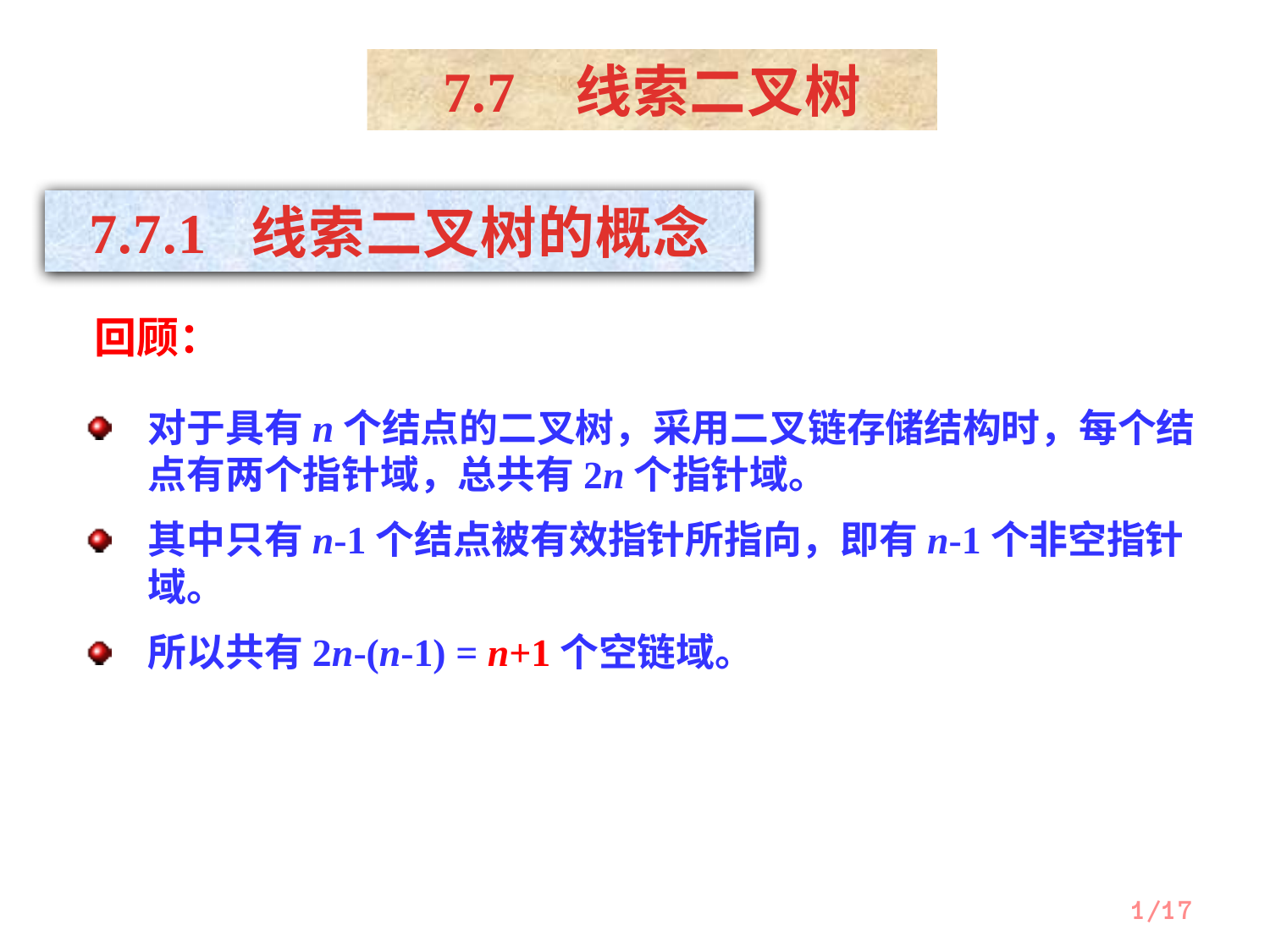

7.7   线索二叉树
7.7.1  线索二叉树的概念
回顾：
对于具有n个结点的二叉树，采用二叉链存储结构时，每个结点有两个指针域，总共有2n个指针域。
其中只有n-1个结点被有效指针所指向，即有n-1个非空指针域。
所以共有2n-(n-1) = n+1个空链域。
1/17